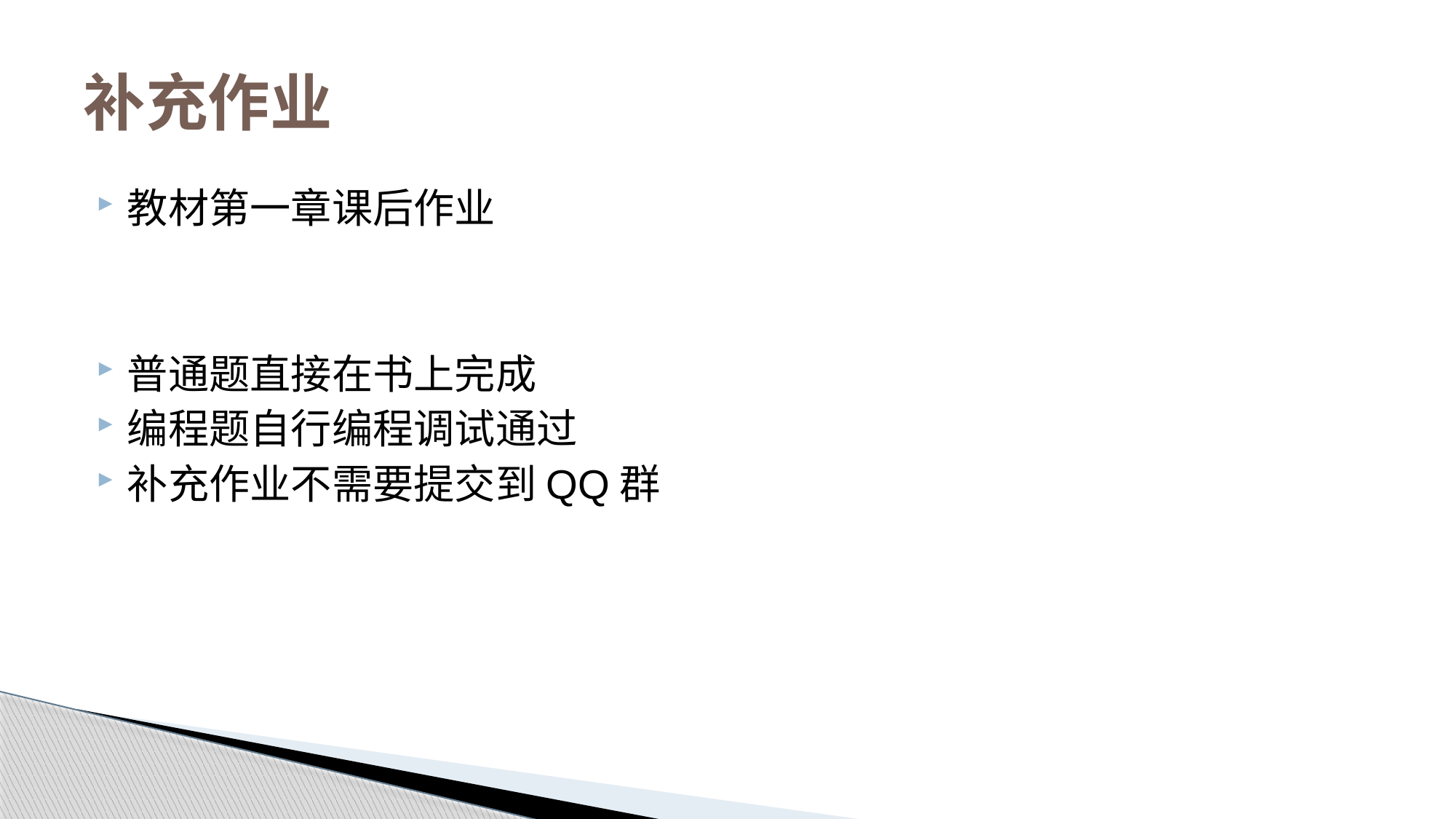

# 补充作业
教材第一章课后作业

普通题直接在书上完成
编程题自行编程调试通过
补充作业不需要提交到QQ群